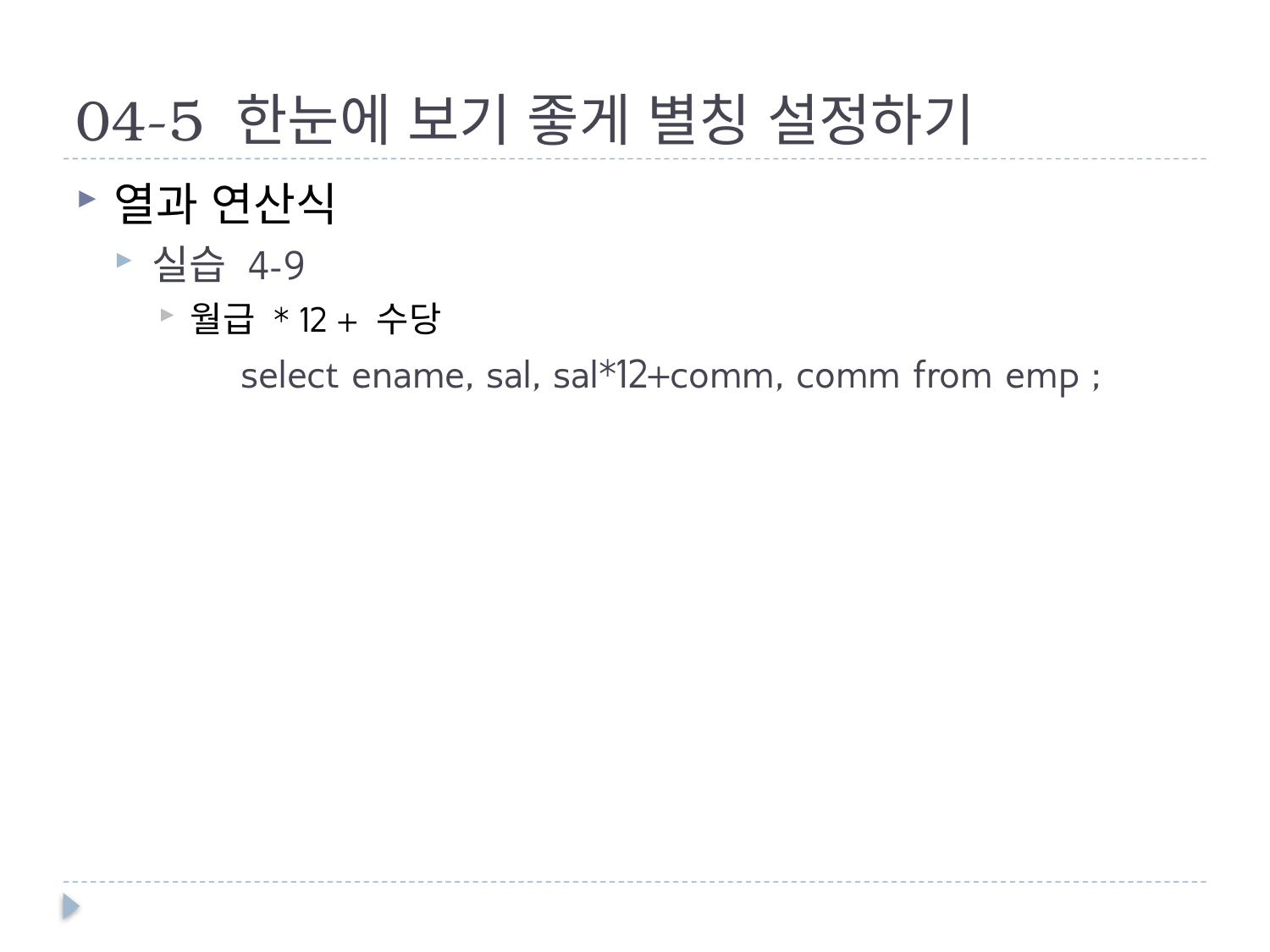

# 04-5 한눈에 보기 좋게 별칭 설정하기
열과 연산식
실습 4-9
월급 * 12 + 수당
	select ename, sal, sal*12+comm, comm from emp ;